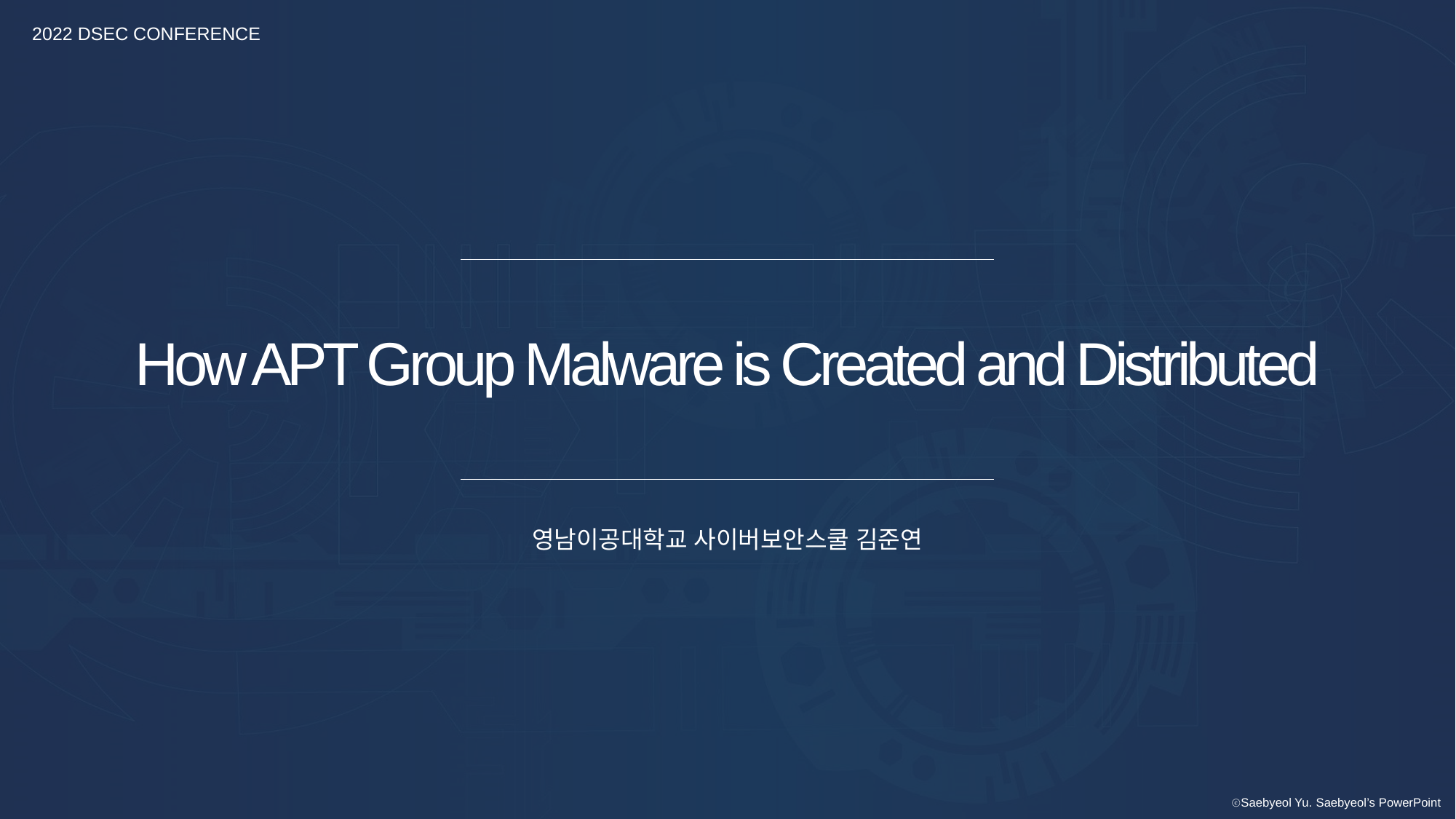

2022 DSEC CONFERENCE
How APT Group Malware is Created and Distributed
영남이공대학교 사이버보안스쿨 김준연